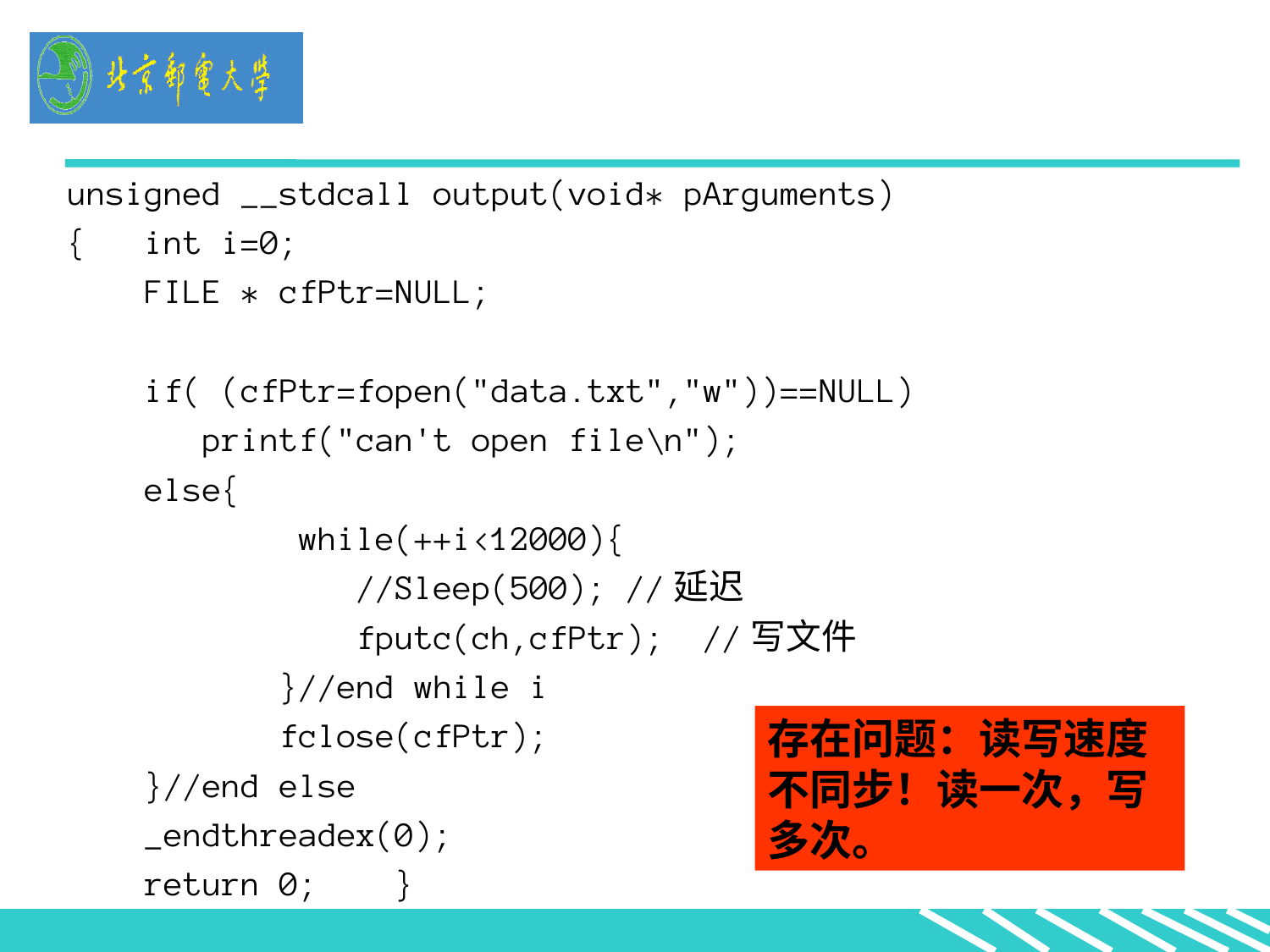

#
unsigned __stdcall output(void* pArguments)
{   int i=0;
    FILE * cfPtr=NULL;

    if( (cfPtr=fopen("data.txt","w"))==NULL)
       printf("can't open file\n");
    else{
            while(++i<12000){
               //Sleep(500); //延迟
               fputc(ch,cfPtr);  //写文件
           }//end while i
           fclose(cfPtr);
    }//end else
    _endthreadex(0);
    return 0;    }
存在问题：读写速度不同步！读一次，写多次。